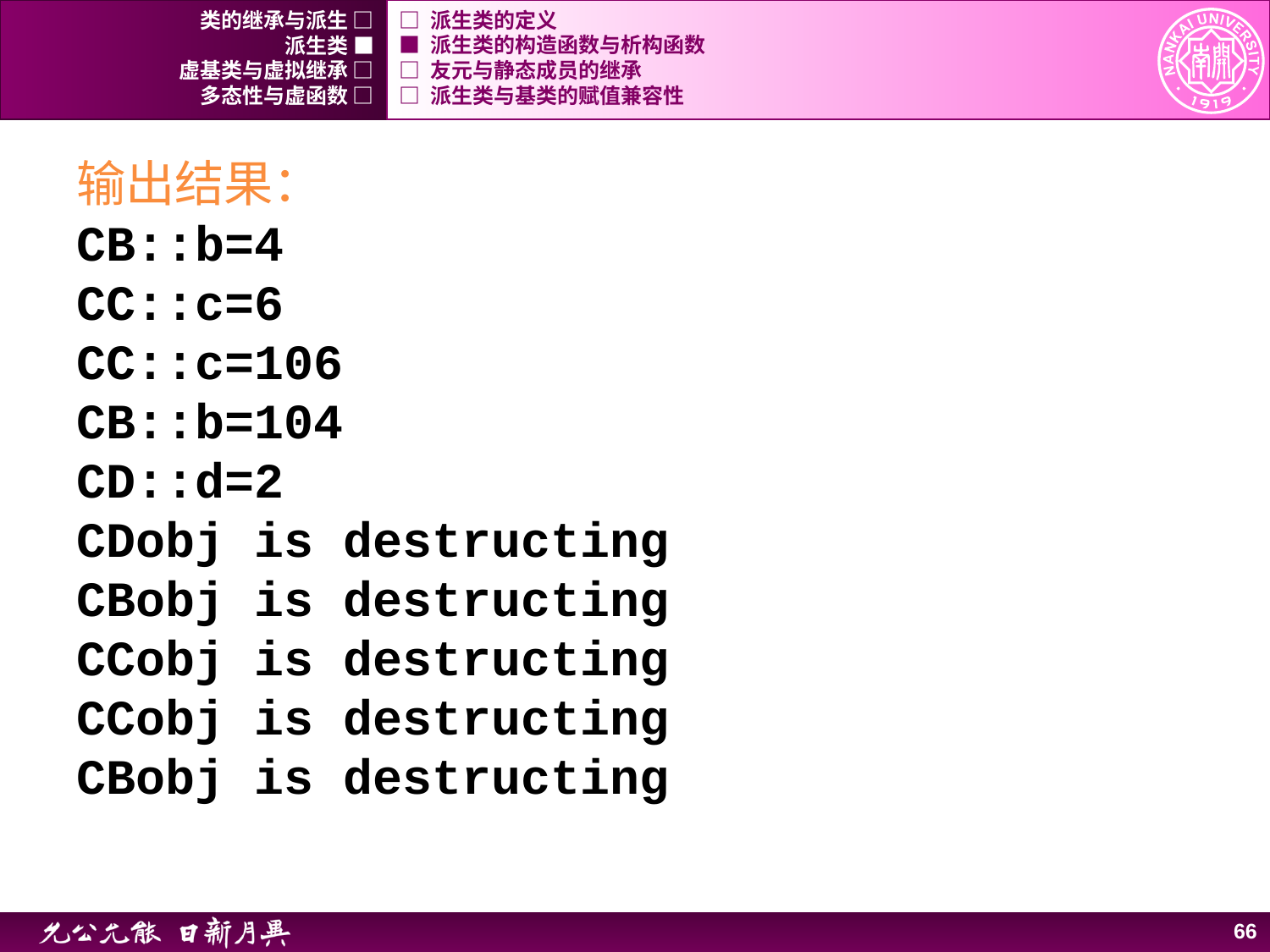

类的继承与派生 □
□ 派生类的定义
派生类 ■
■ 派生类的构造函数与析构函数
虚基类与虚拟继承 □
□ 友元与静态成员的继承
多态性与虚函数 □
□ 派生类与基类的赋值兼容性
输出结果：
CB::b=4
CC::c=6
CC::c=106
CB::b=104
CD::d=2
CDobj is destructing
CBobj is destructing
CCobj is destructing
CCobj is destructing
CBobj is destructing

66